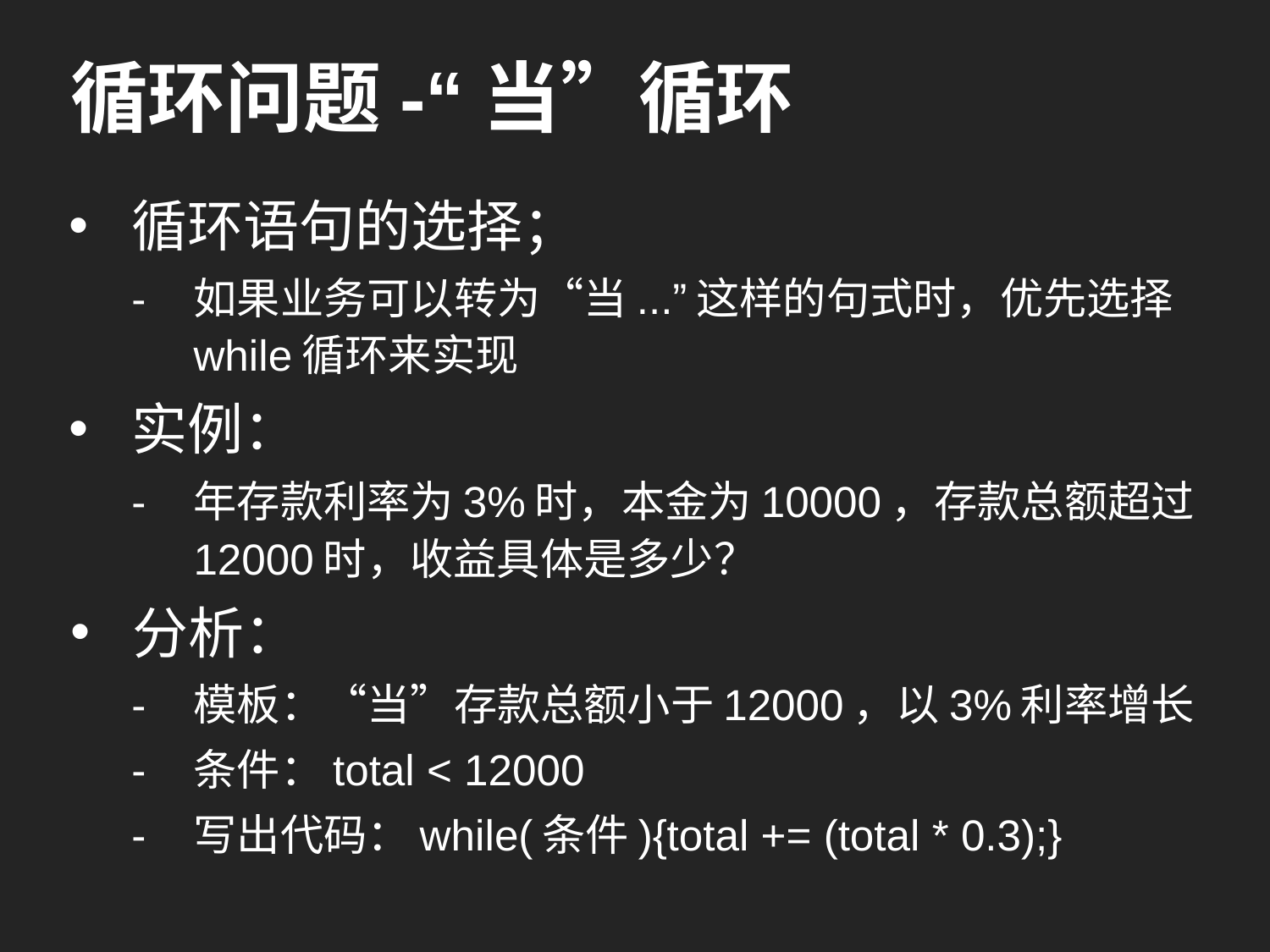

# 循环问题-“当”循环
循环语句的选择；
- 	如果业务可以转为“当...”这样的句式时，优先选择while循环来实现
实例：
- 	年存款利率为3%时，本金为10000，存款总额超过12000时，收益具体是多少？
分析：
- 	模板：“当”存款总额小于12000，以3%利率增长
- 	条件：total < 12000
- 	写出代码：while(条件){total += (total * 0.3);}